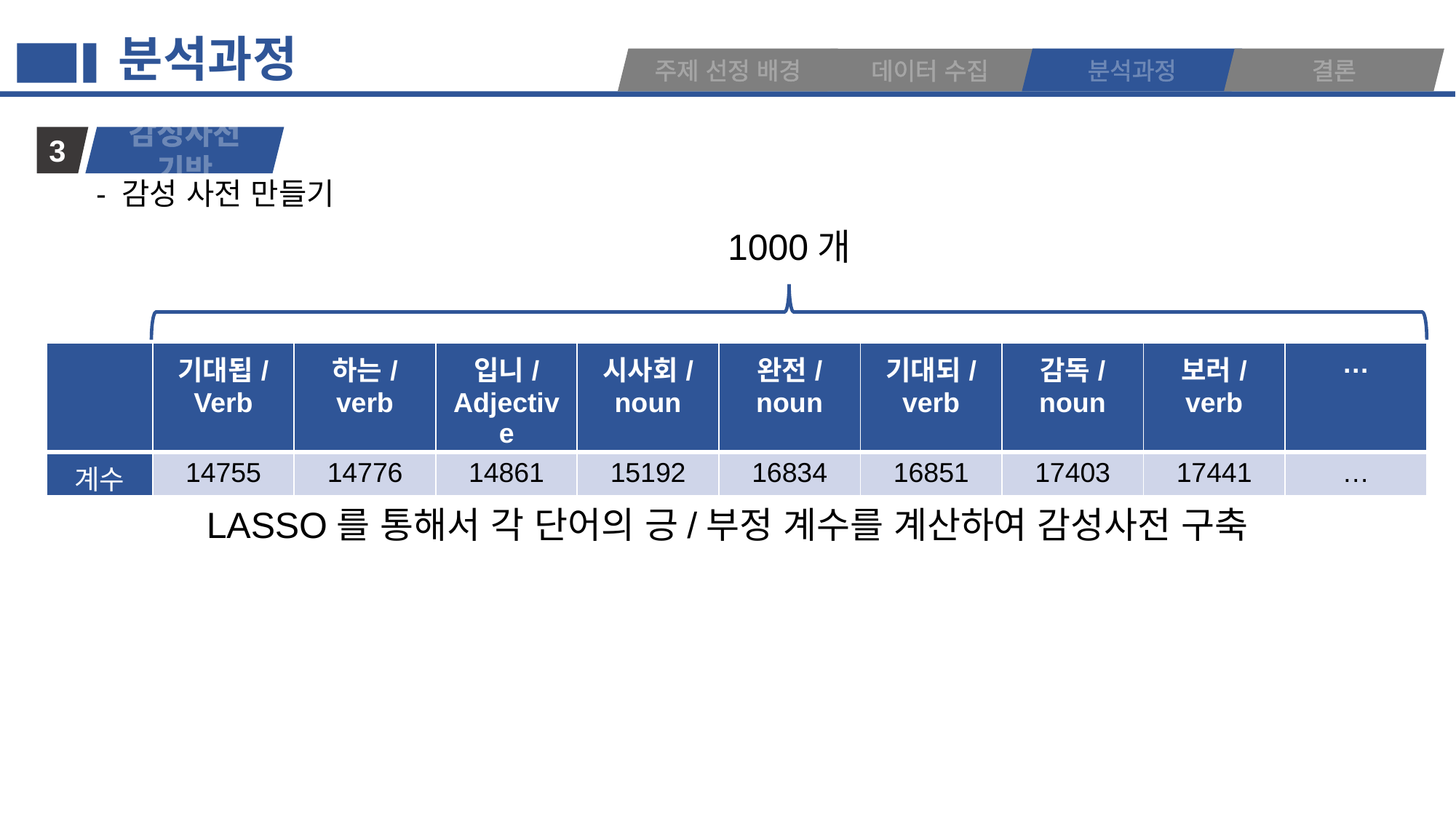

분석과정

주제 선정 배경
분석과정
결론
데이터 수집

감성사전 기반
3
- 감성 사전 만들기
1000개
|  | 기대됩/Verb | 하는/verb | 입니/Adjective | 시사회/noun | 완전/noun | 기대되/verb | 감독/noun | 보러/verb | … |
| --- | --- | --- | --- | --- | --- | --- | --- | --- | --- |
| 계수 | 14755 | 14776 | 14861 | 15192 | 16834 | 16851 | 17403 | 17441 | … |
LASSO를 통해서 각 단어의 긍/부정 계수를 계산하여 감성사전 구축